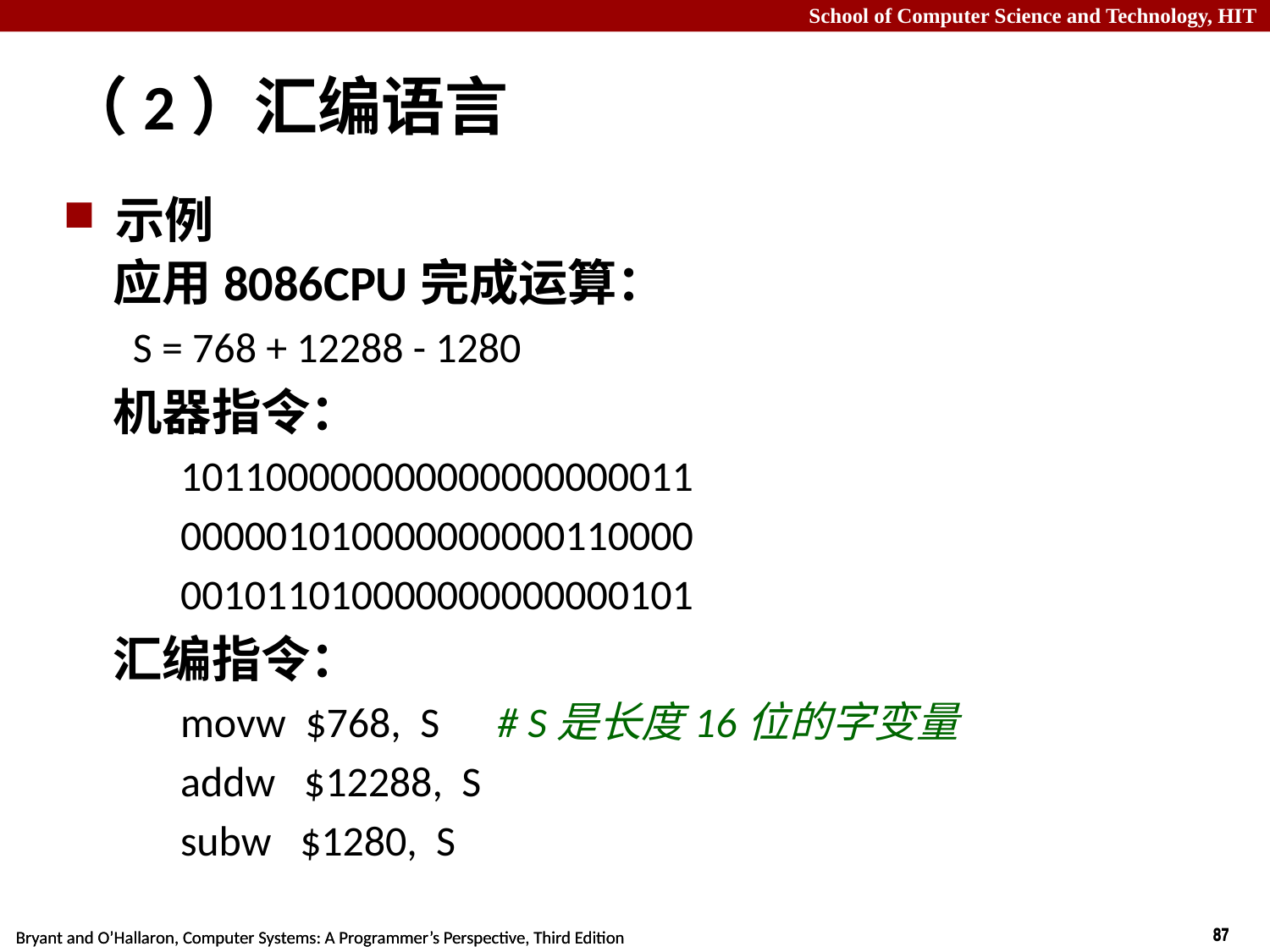

# （2）汇编语言
示例
   应用8086CPU完成运算：
 S = 768 + 12288 - 1280
   机器指令：
      101100000000000000000011
      000001010000000000110000
      001011010000000000000101
   汇编指令：
      movw  $768,  S      # S是长度16位的字变量
      addw   $12288,  S
      subw   $1280,  S